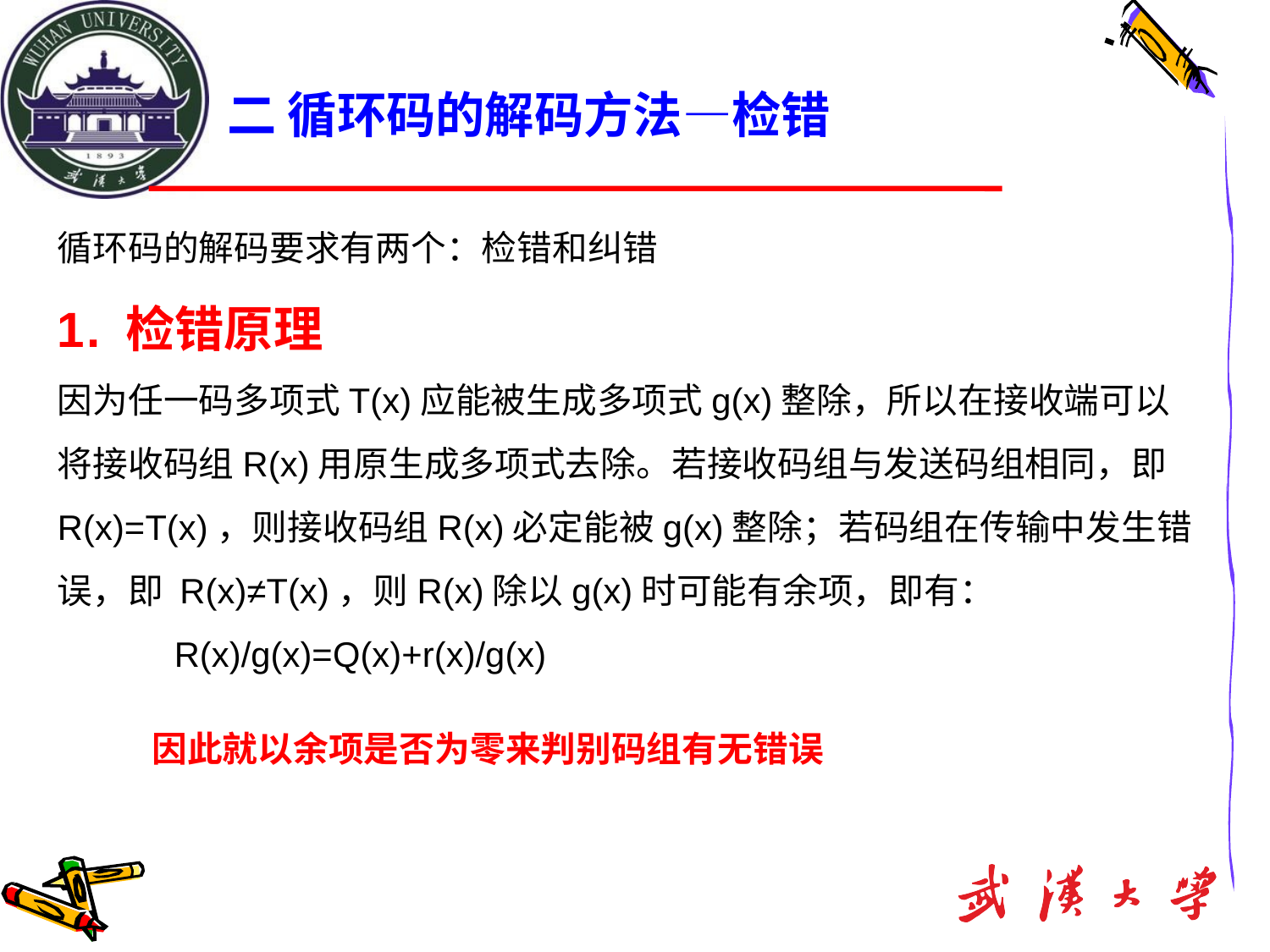

二 循环码的解码方法—检错
循环码的解码要求有两个：检错和纠错
 检错原理
因为任一码多项式T(x)应能被生成多项式g(x)整除，所以在接收端可以将接收码组R(x)用原生成多项式去除。若接收码组与发送码组相同，即R(x)=T(x)，则接收码组R(x)必定能被g(x)整除；若码组在传输中发生错误，即 R(x)≠T(x)，则R(x)除以g(x)时可能有余项，即有：
            R(x)/g(x)=Q(x)+r(x)/g(x)

           因此就以余项是否为零来判别码组有无错误